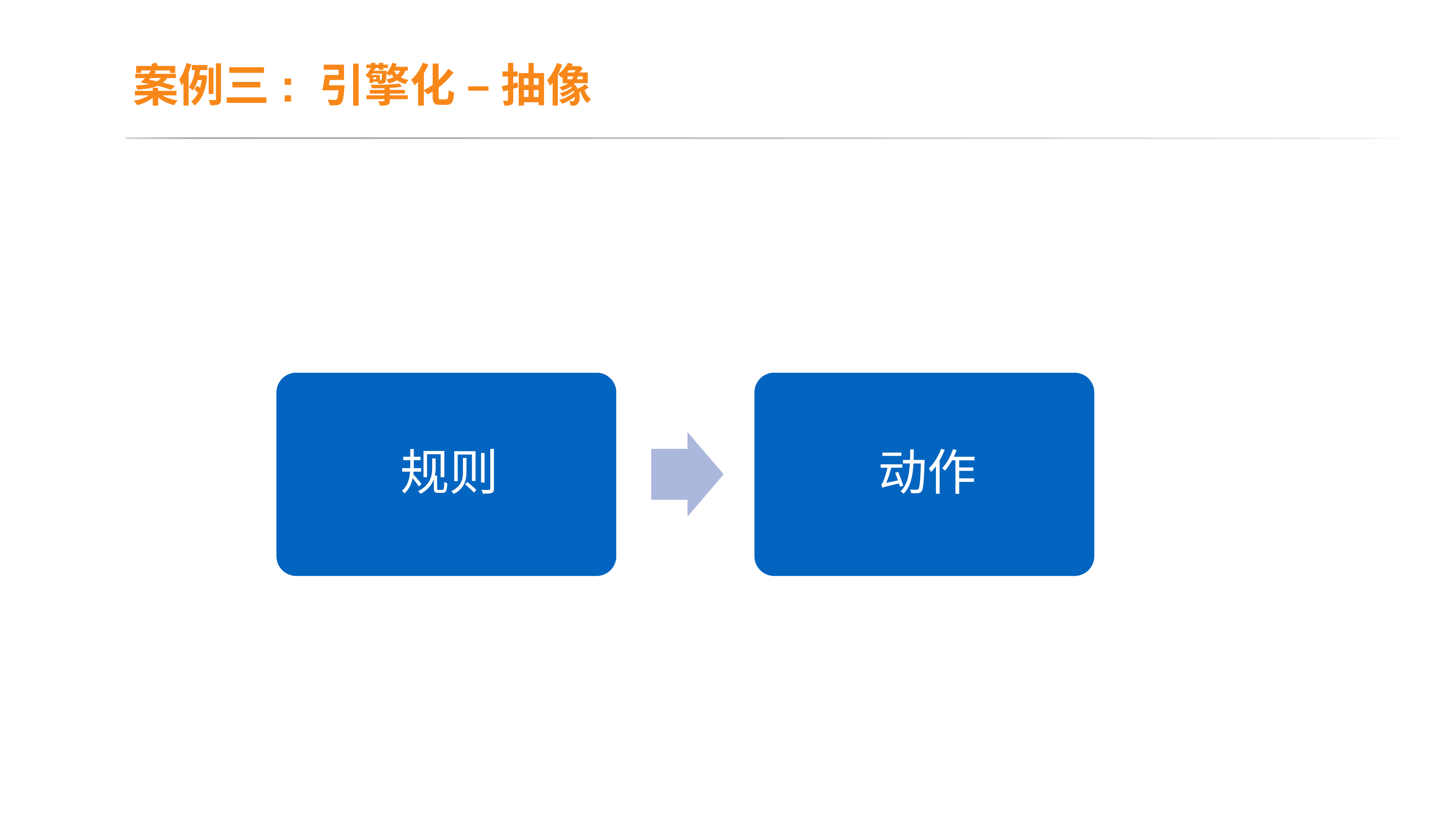

# 案例三: 引擎化 – 抽像

规则

动作